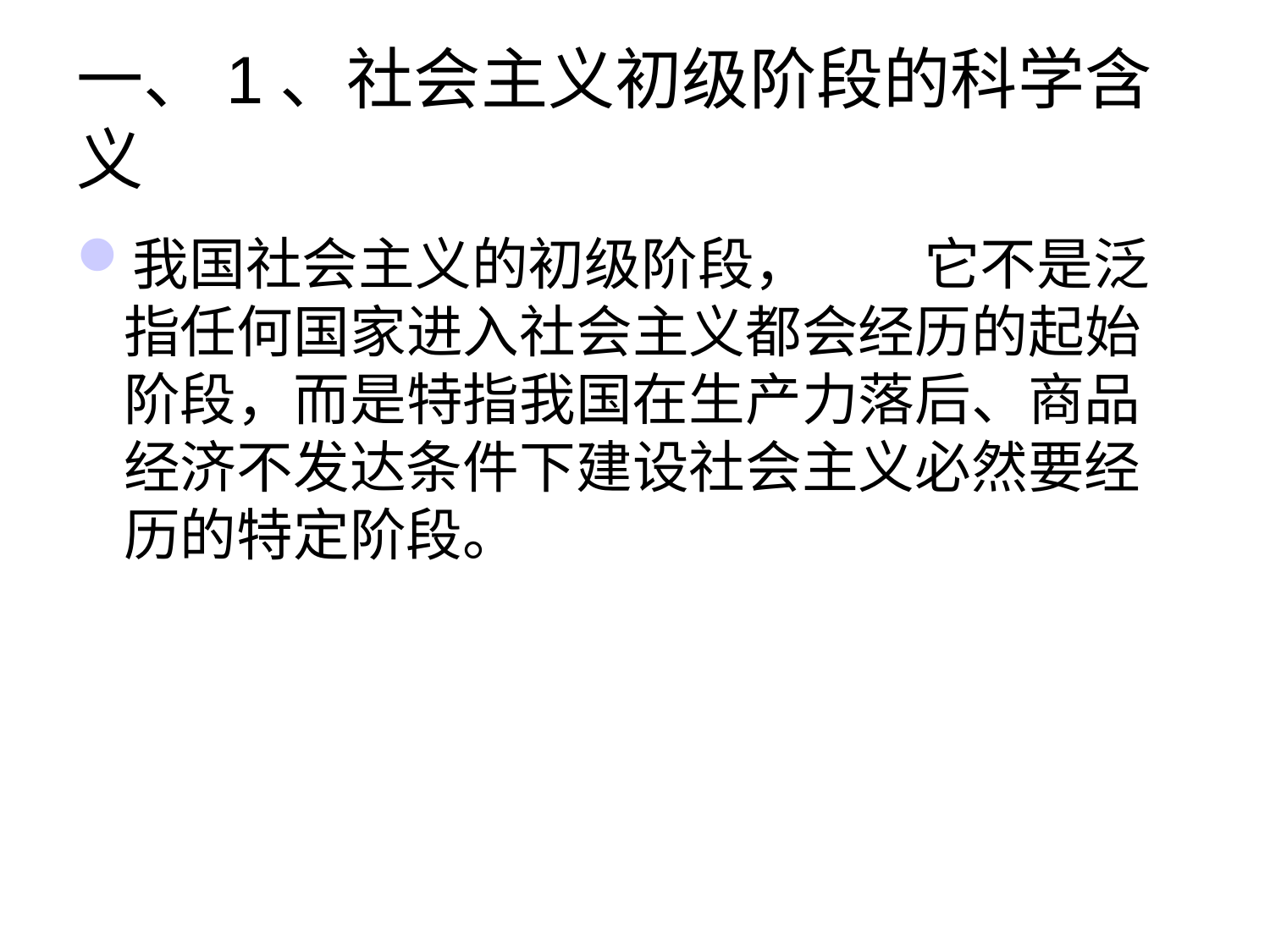

# 一、1、社会主义初级阶段的科学含义
我国社会主义的初级阶段，　　它不是泛指任何国家进入社会主义都会经历的起始阶段，而是特指我国在生产力落后、商品经济不发达条件下建设社会主义必然要经历的特定阶段。